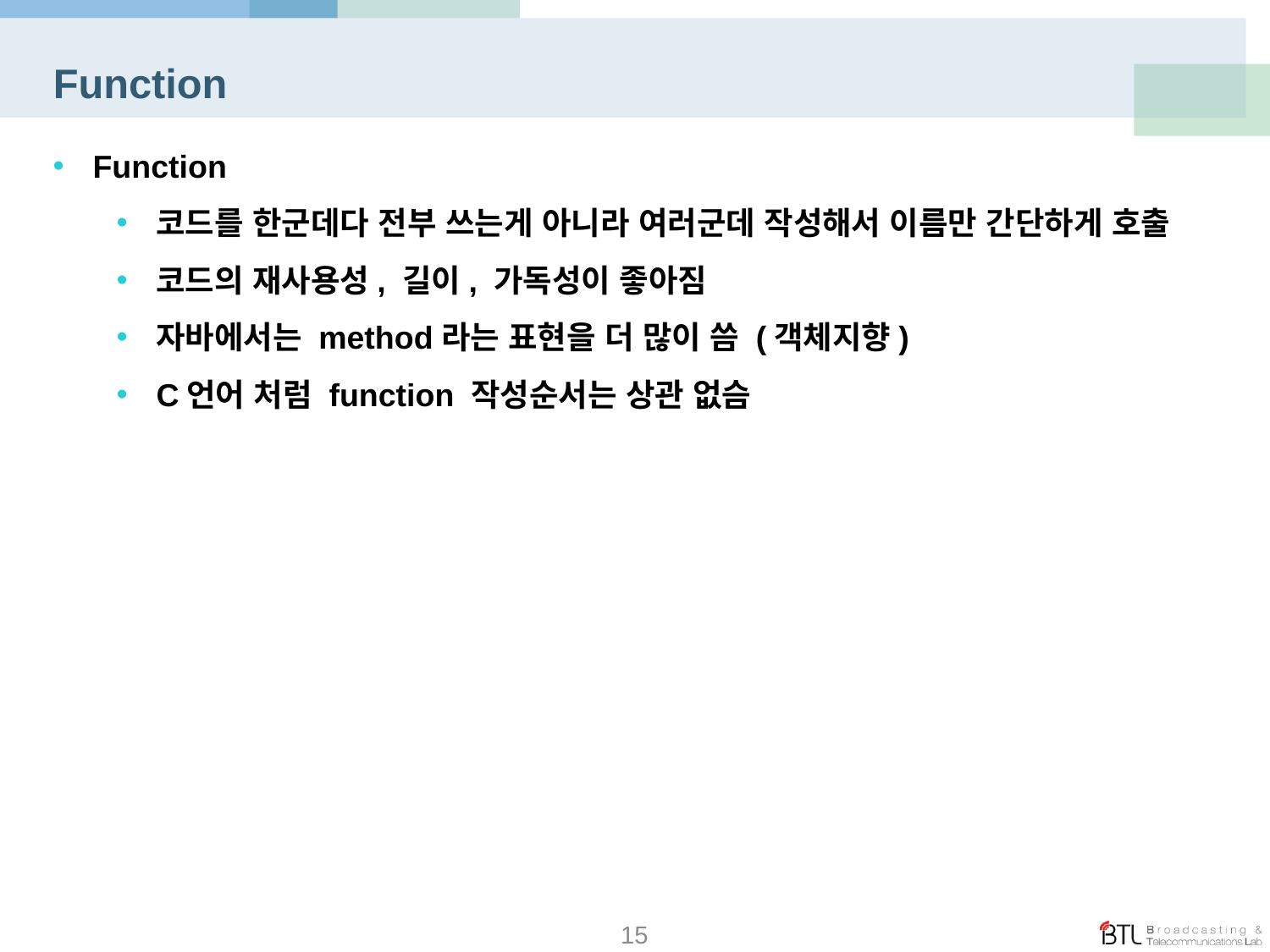

# Function
Function
코드를 한군데다 전부 쓰는게 아니라 여러군데 작성해서 이름만 간단하게 호출
코드의 재사용성, 길이, 가독성이 좋아짐
자바에서는 method라는 표현을 더 많이 씀 (객체지향)
C언어 처럼 function 작성순서는 상관 없슴

15